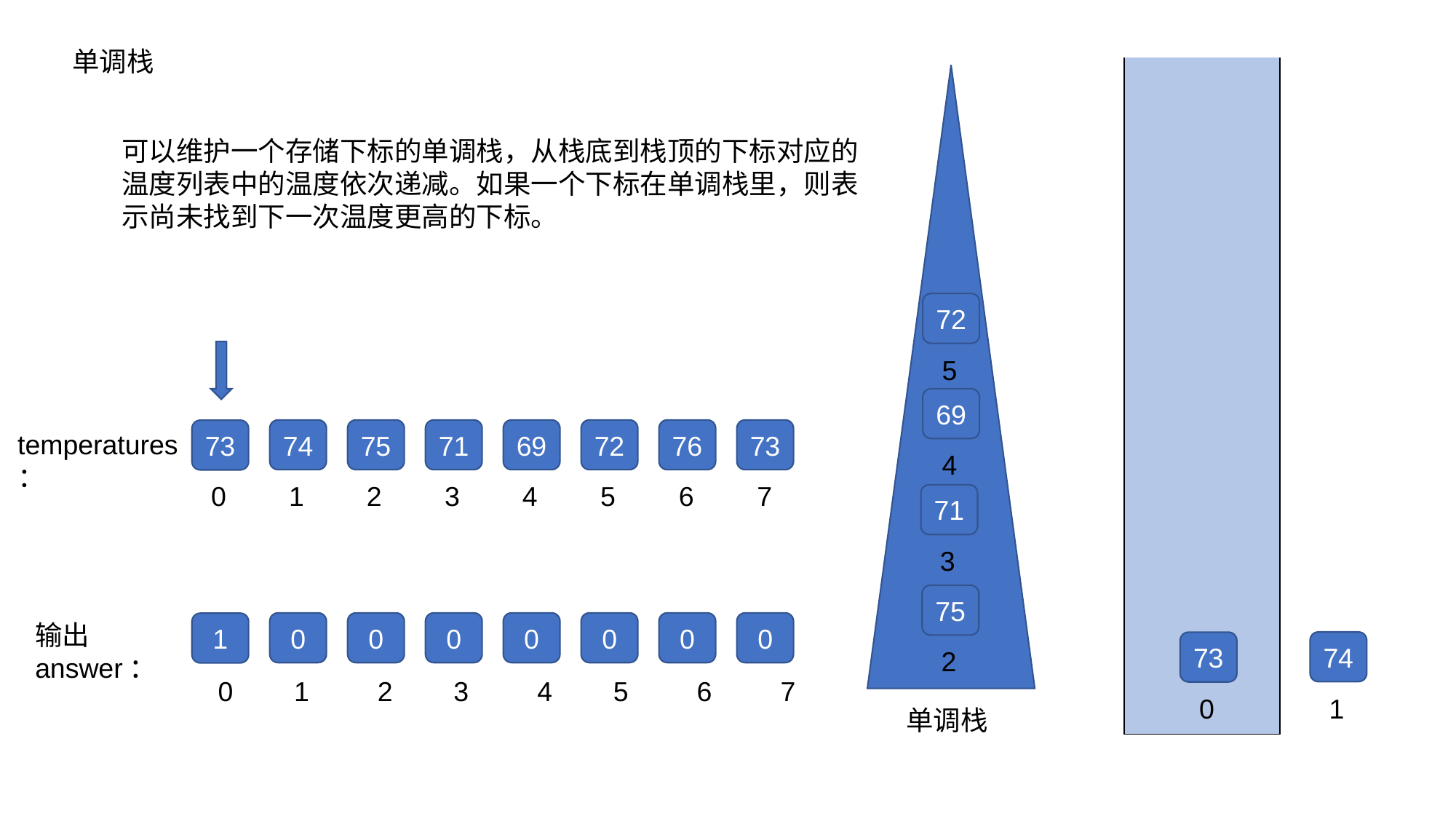

单调栈
|  |
| --- |

可以维护一个存储下标的单调栈，从栈底到栈顶的下标对应的温度列表中的温度依次递减。如果一个下标在单调栈里，则表示尚未找到下一次温度更高的下标。
72

5
69
73
72
76
69
74
75
71
73
temperatures：
4
7
0
1
2
3
4
5
6
71
3
75
输出answer：
0
0
0
0
0
0
0
1
74
73
2
  0        1         2        3         4        5         6         7
0
1
单调栈